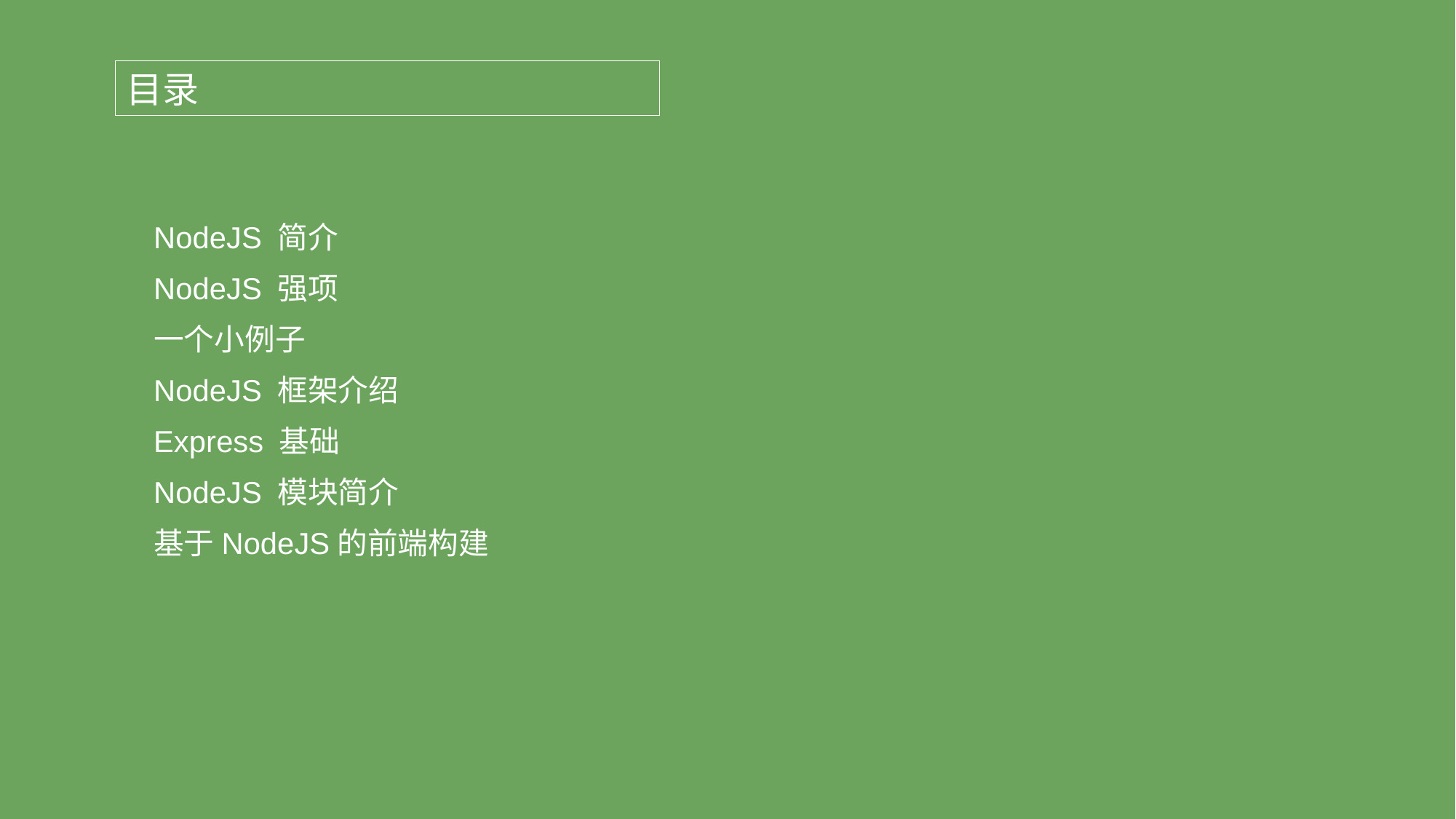

目录
NodeJS 简介
NodeJS 强项
一个小例子
NodeJS 框架介绍
Express 基础
NodeJS 模块简介
基于NodeJS的前端构建